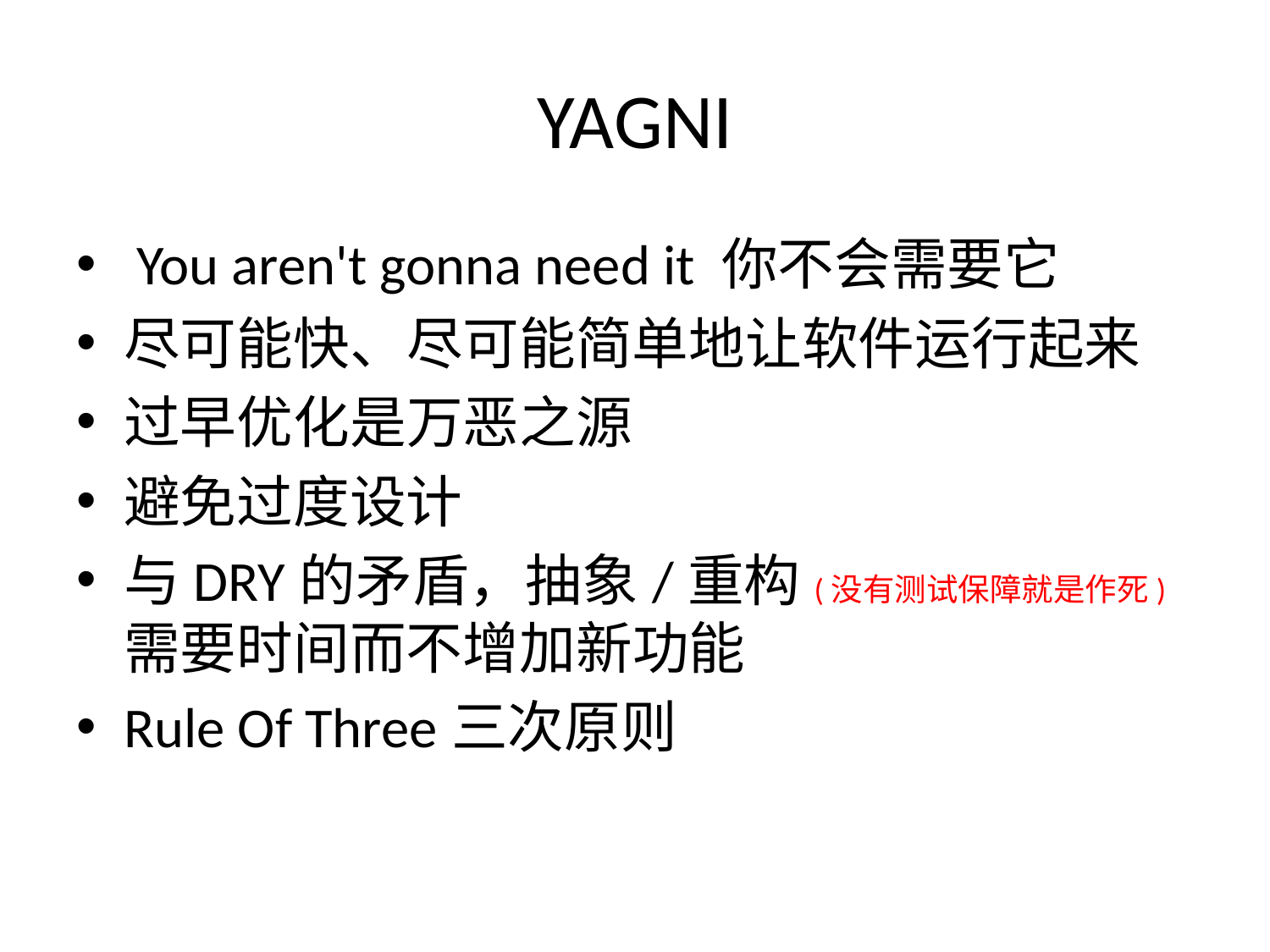

# YAGNI
 You aren't gonna need it 你不会需要它
尽可能快、尽可能简单地让软件运行起来
过早优化是万恶之源
避免过度设计
与DRY的矛盾，抽象/重构(没有测试保障就是作死)需要时间而不增加新功能
Rule Of Three三次原则